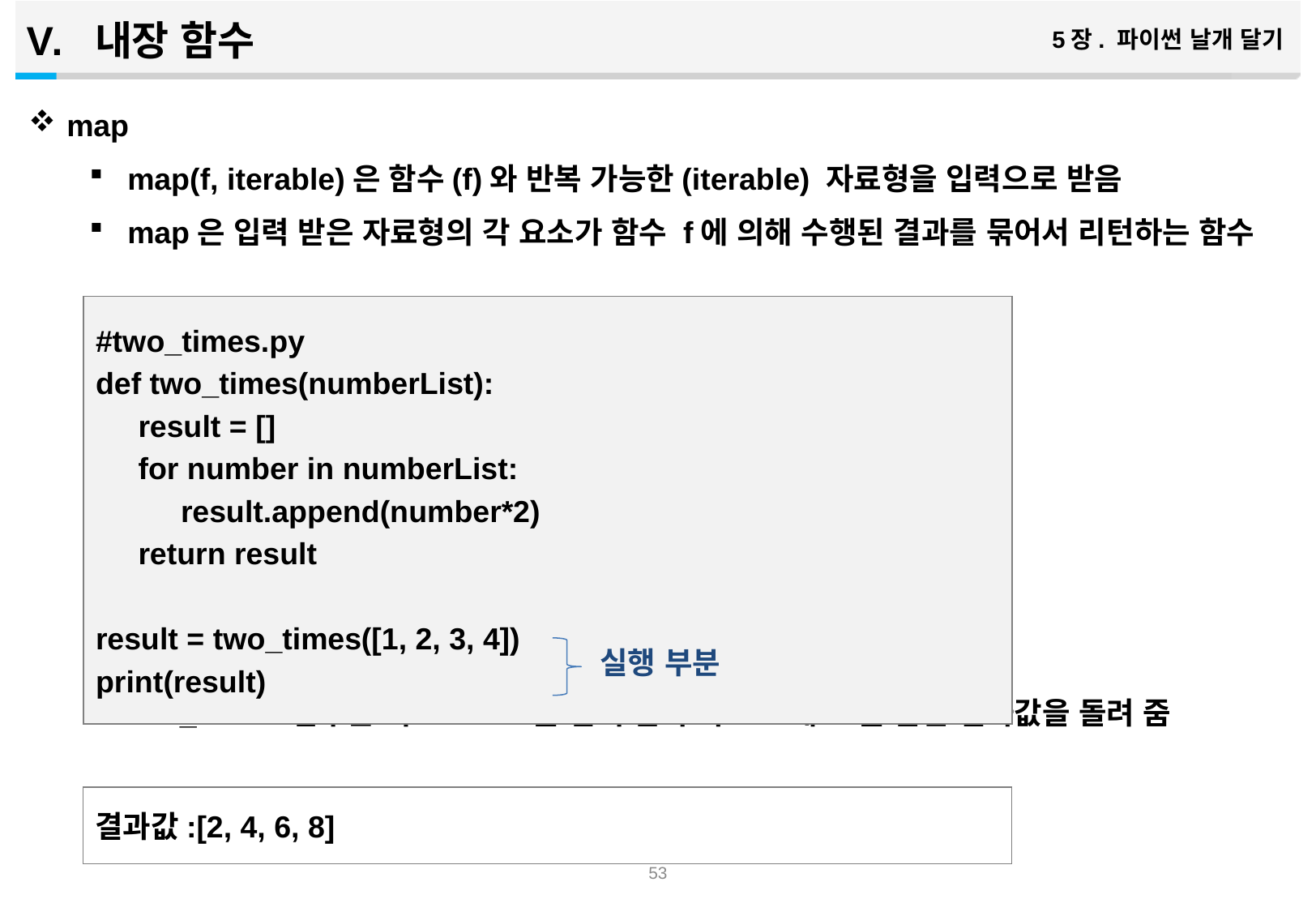

내장 함수
5장. 파이썬 날개 달기
map
map(f, iterable)은 함수(f)와 반복 가능한(iterable) 자료형을 입력으로 받음
map은 입력 받은 자료형의 각 요소가 함수 f에 의해 수행된 결과를 묶어서 리턴하는 함수

two_times 함수는 리스트 요소를 입력 받아 각 요소에 2를 곱한 결과값을 돌려 줌
#two_times.py
def two_times(numberList):
     result = []
     for number in numberList:
          result.append(number*2)
     return result

result = two_times([1, 2, 3, 4])
print(result)

실행 부분
결과값:[2, 4, 6, 8]
53